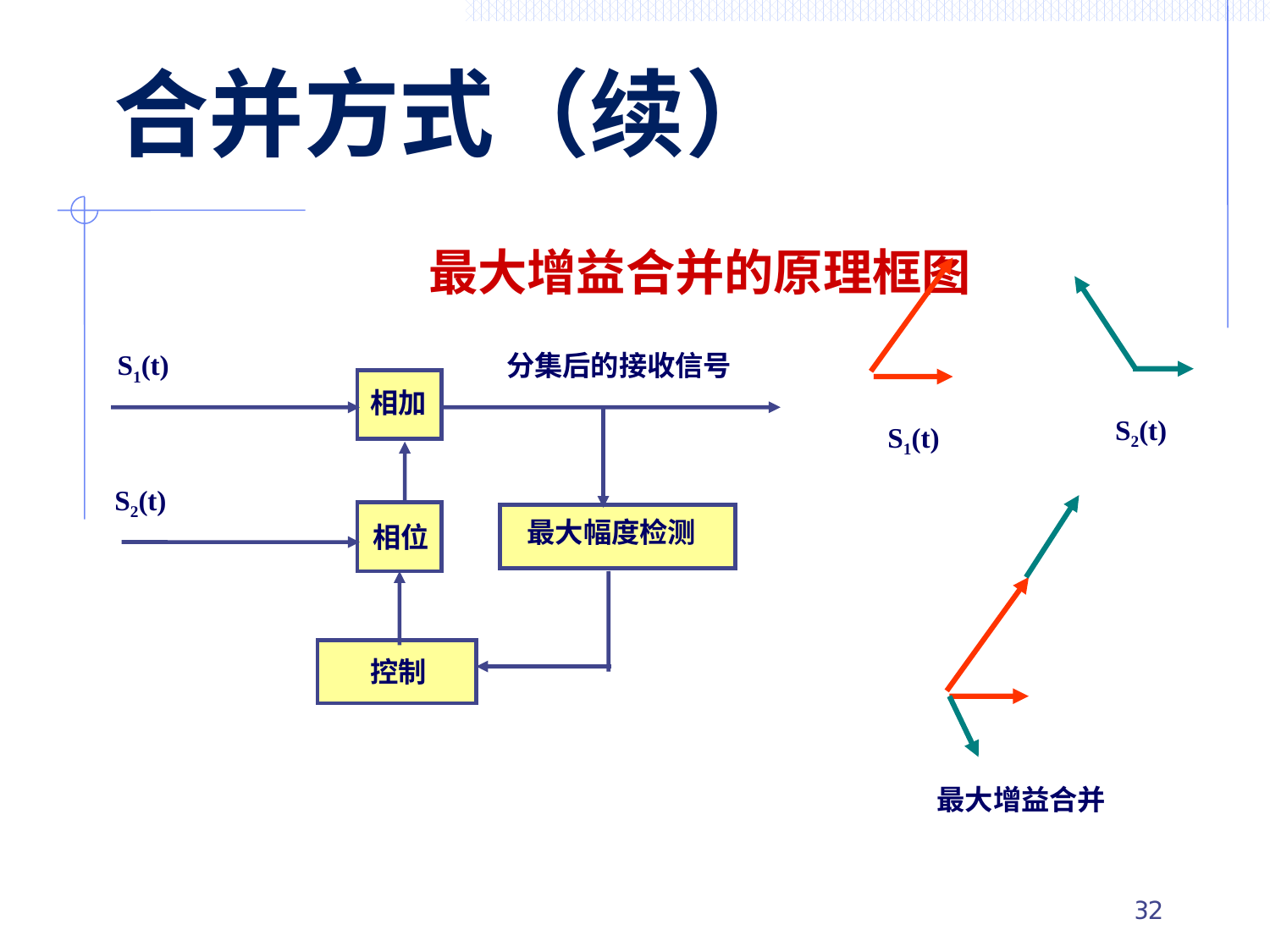

# 合并方式（续）
最大增益合并的原理框图

S2(t)
S1(t)

最大增益合并
S1(t)
分集后的接收信号

相加

S2(t)

最大幅度检测
相位

控制

32